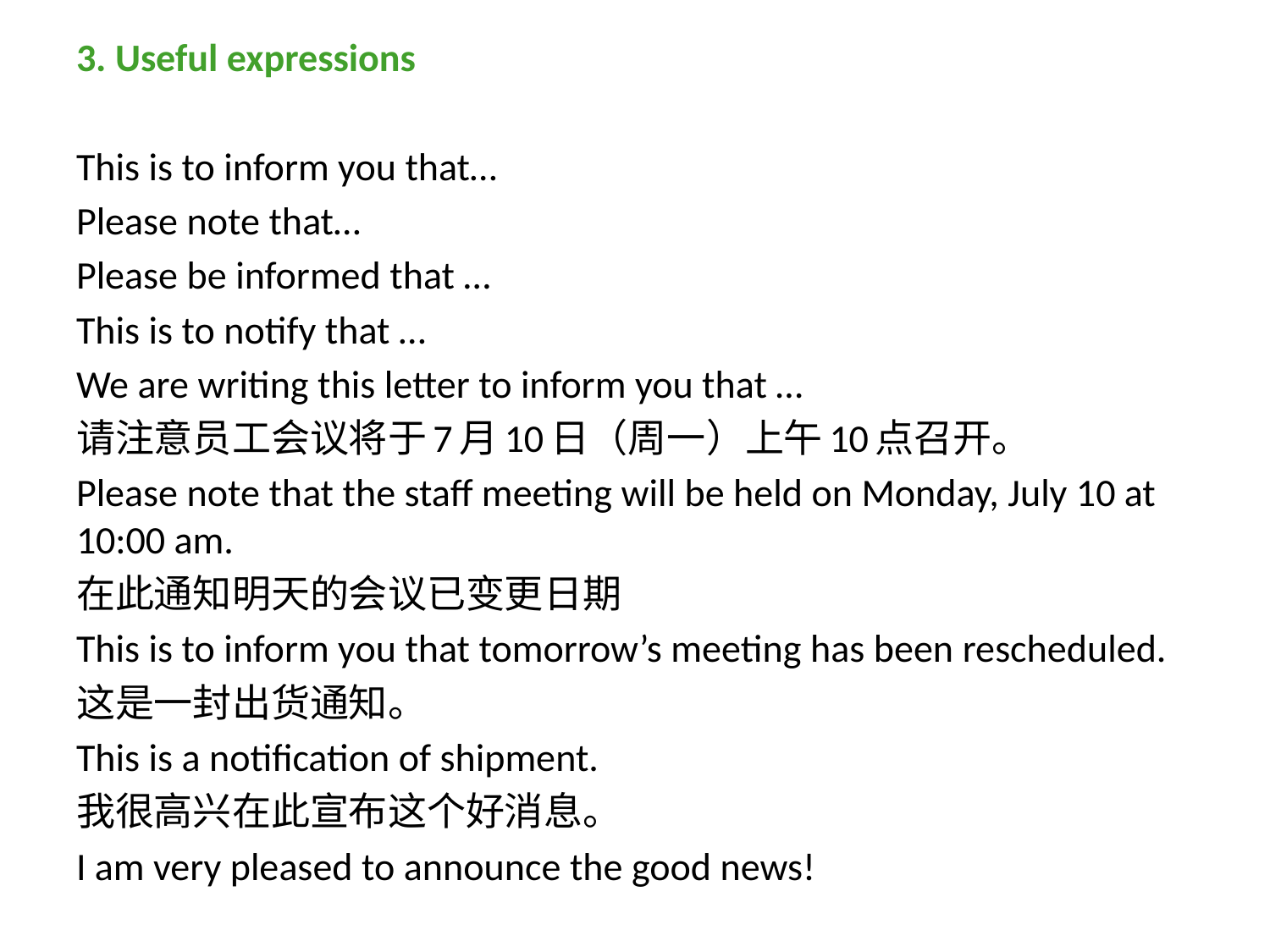

3. Useful expressions

This is to inform you that…
Please note that…
Please be informed that …
This is to notify that …
We are writing this letter to inform you that …
请注意员工会议将于7月10日（周一）上午10点召开。
Please note that the staff meeting will be held on Monday, July 10 at 10:00 am.
在此通知明天的会议已变更日期
This is to inform you that tomorrow’s meeting has been rescheduled.
这是一封出货通知。
This is a notification of shipment.
我很高兴在此宣布这个好消息。
I am very pleased to announce the good news!